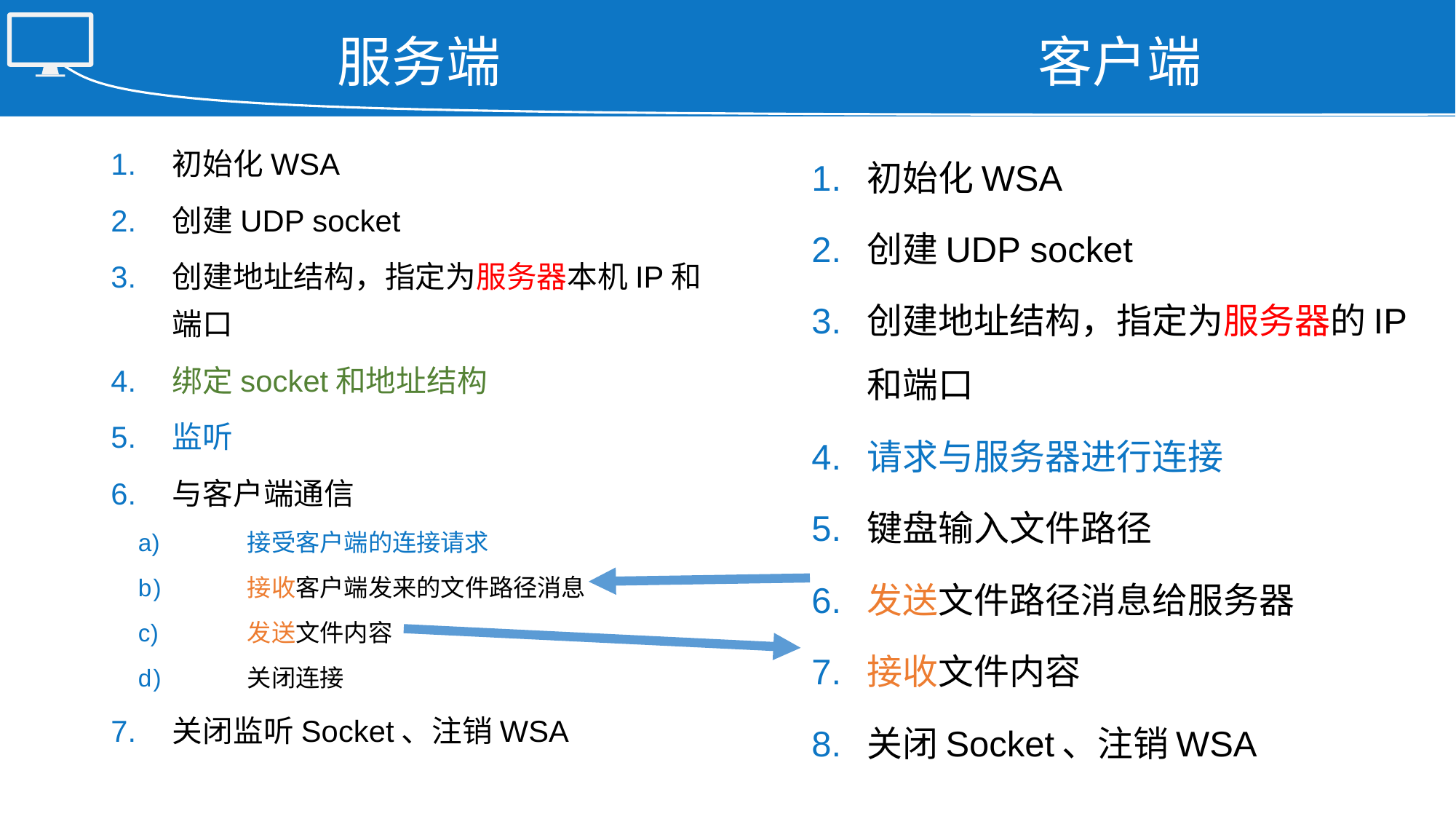

# 服务端
客户端
初始化WSA
创建UDP socket
创建地址结构，指定为服务器本机IP和端口
绑定socket和地址结构
监听
与客户端通信
接受客户端的连接请求
接收客户端发来的文件路径消息
发送文件内容
关闭连接
关闭监听Socket、注销WSA
初始化WSA
创建UDP socket
创建地址结构，指定为服务器的IP和端口
请求与服务器进行连接
键盘输入文件路径
发送文件路径消息给服务器
接收文件内容
关闭Socket、注销WSA